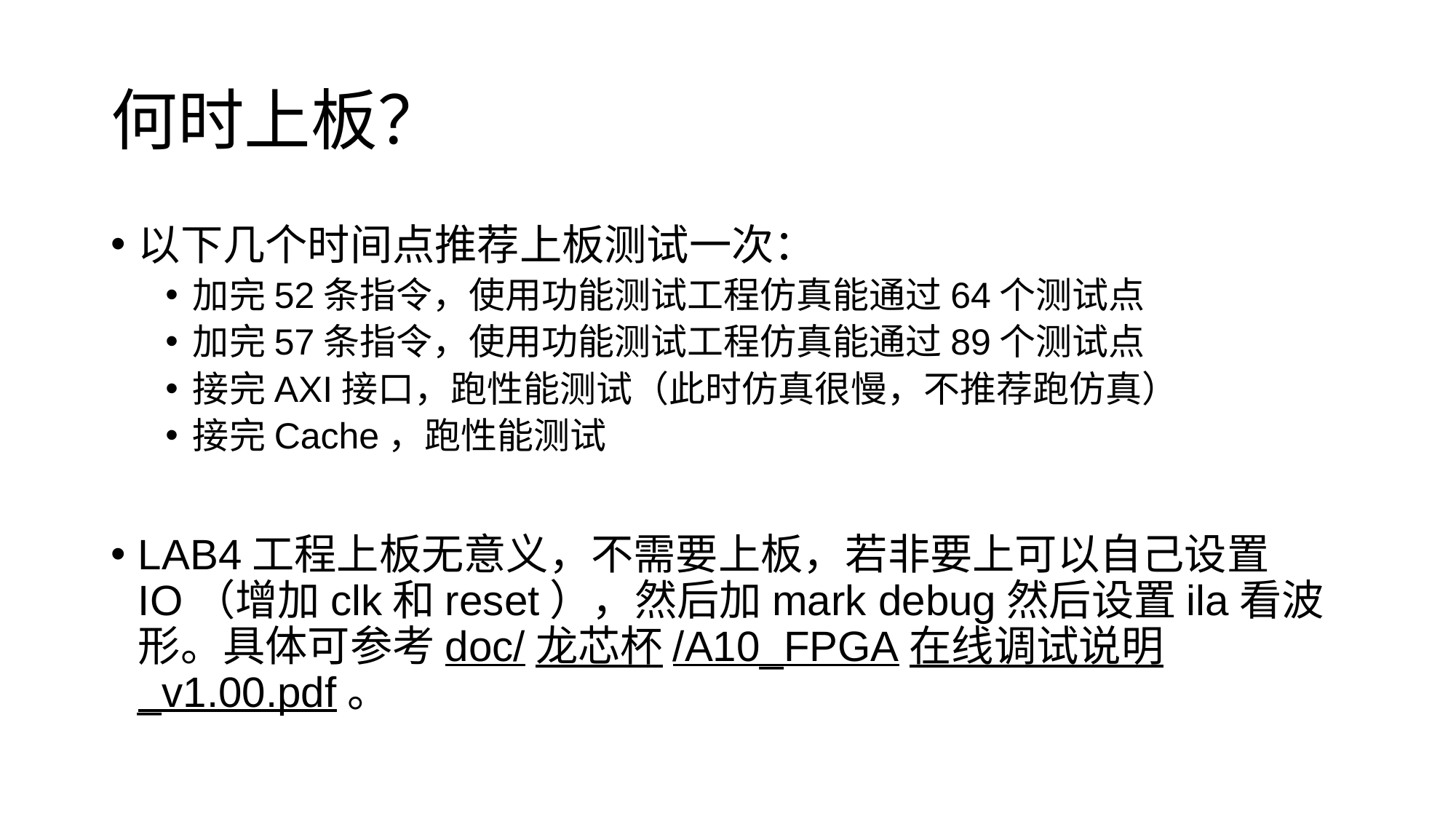

# 何时上板？
以下几个时间点推荐上板测试一次：
加完52条指令，使用功能测试工程仿真能通过64个测试点
加完57条指令，使用功能测试工程仿真能通过89个测试点
接完AXI接口，跑性能测试（此时仿真很慢，不推荐跑仿真）
接完Cache，跑性能测试

LAB4工程上板无意义，不需要上板，若非要上可以自己设置IO（增加clk和reset），然后加mark debug然后设置ila看波形。具体可参考doc/龙芯杯/A10_FPGA在线调试说明_v1.00.pdf。